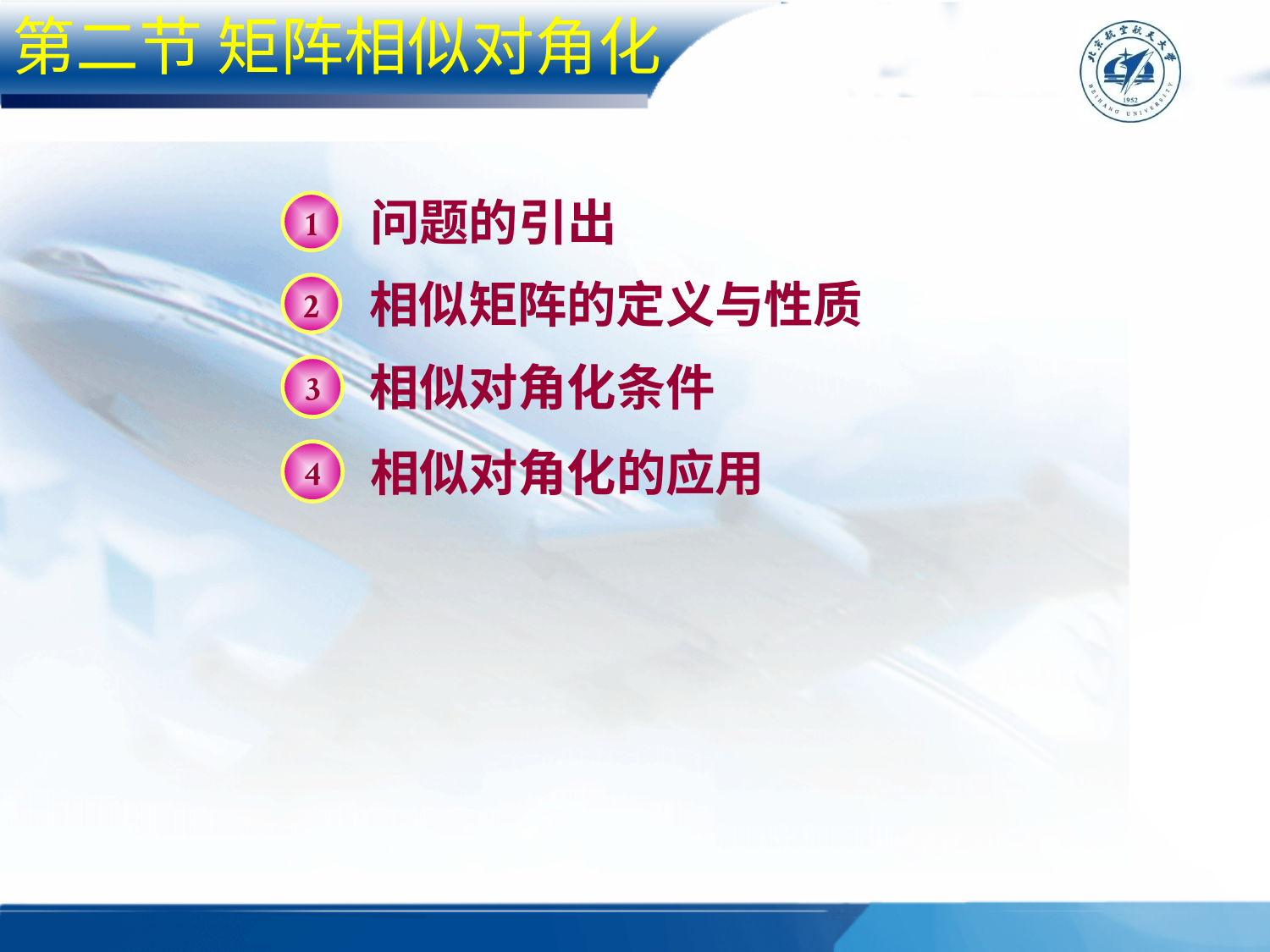

第二节 矩阵相似对角化
问题的引出
1
相似矩阵的定义与性质
2
相似对角化条件
3
相似对角化的应用
4